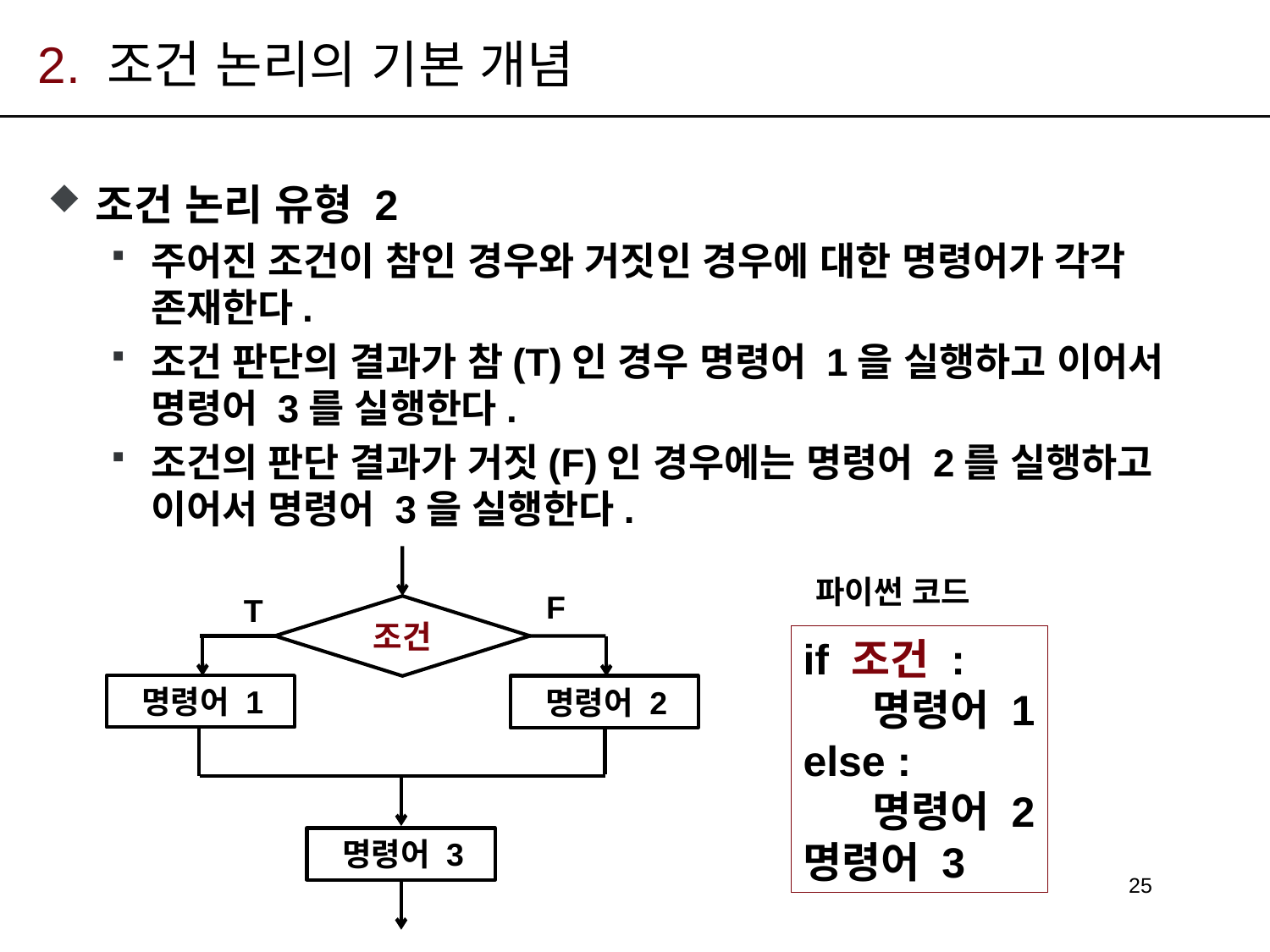

# 2. 조건 논리의 기본 개념
조건 논리 유형 2
주어진 조건이 참인 경우와 거짓인 경우에 대한 명령어가 각각 존재한다.
조건 판단의 결과가 참(T)인 경우 명령어 1을 실행하고 이어서 명령어 3를 실행한다.
조건의 판단 결과가 거짓(F)인 경우에는 명령어 2를 실행하고 이어서 명령어 3을 실행한다.

파이썬 코드
F
T

조건
if 조건 :
     명령어 1
else :
     명령어 2
명령어 3

명령어 1
명령어 2

명령어 3
25